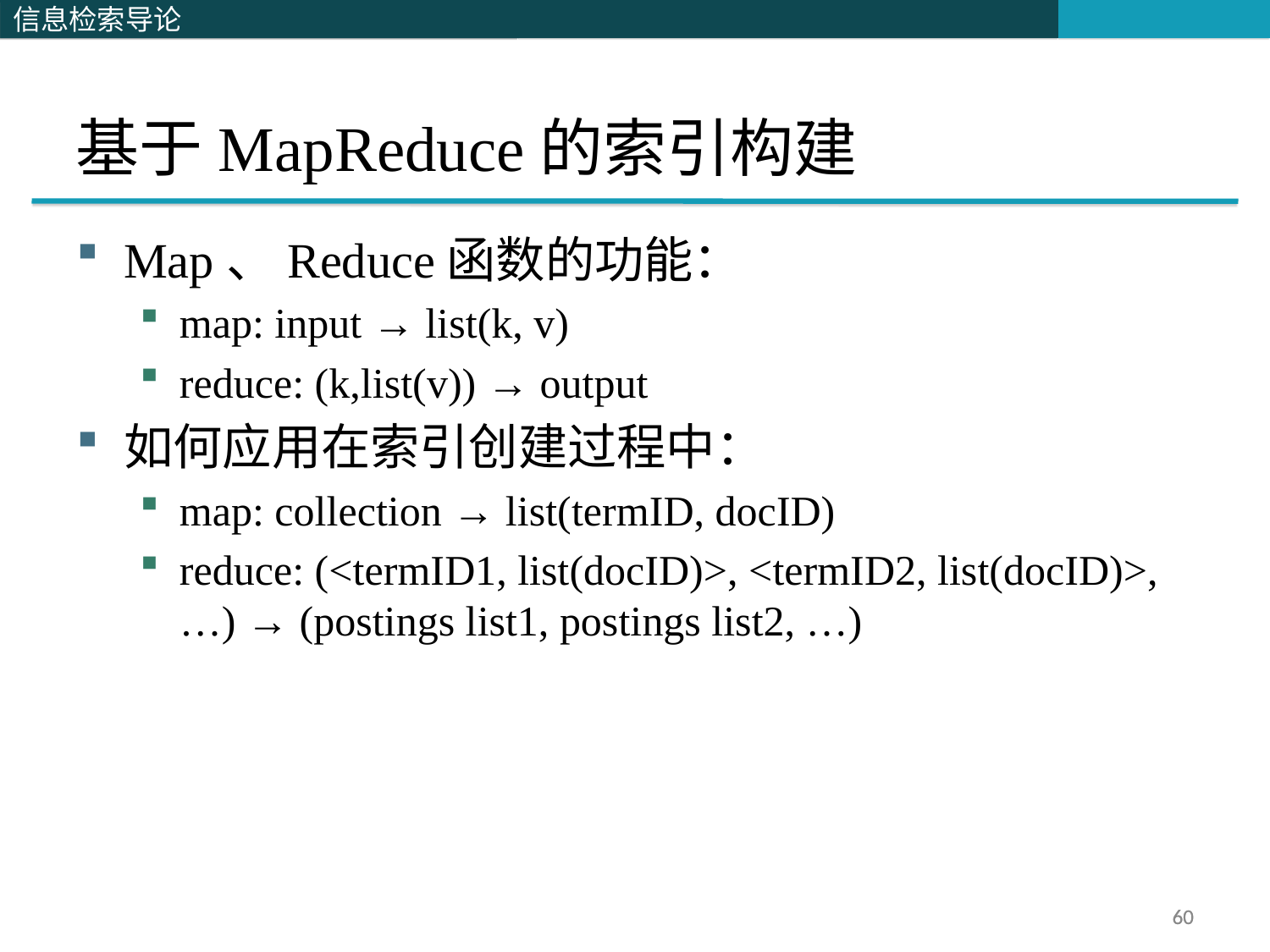

基于MapReduce的索引构建

Map、Reduce函数的功能：
map: input → list(k, v)
reduce: (k,list(v)) → output
如何应用在索引创建过程中：
map: collection → list(termID, docID)
reduce: (<termID1, list(docID)>, <termID2, list(docID)>, …) → (postings list1, postings list2, …)

60
60